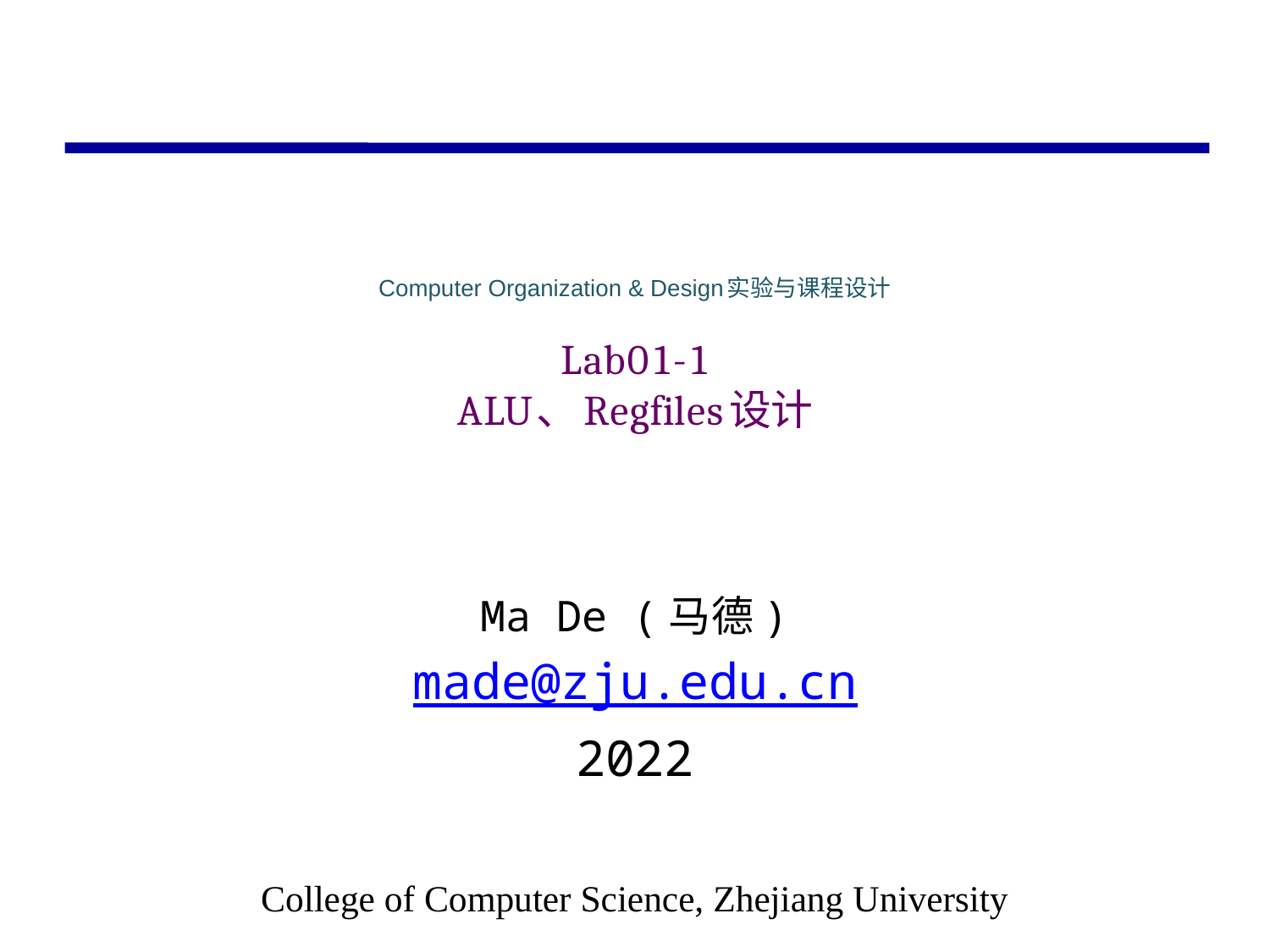

# Computer Organization & Design实验与课程设计 Lab01-1 ALU、Regfiles设计
Ma De (马德)
made@zju.edu.cn
2022
College of Computer Science, Zhejiang University